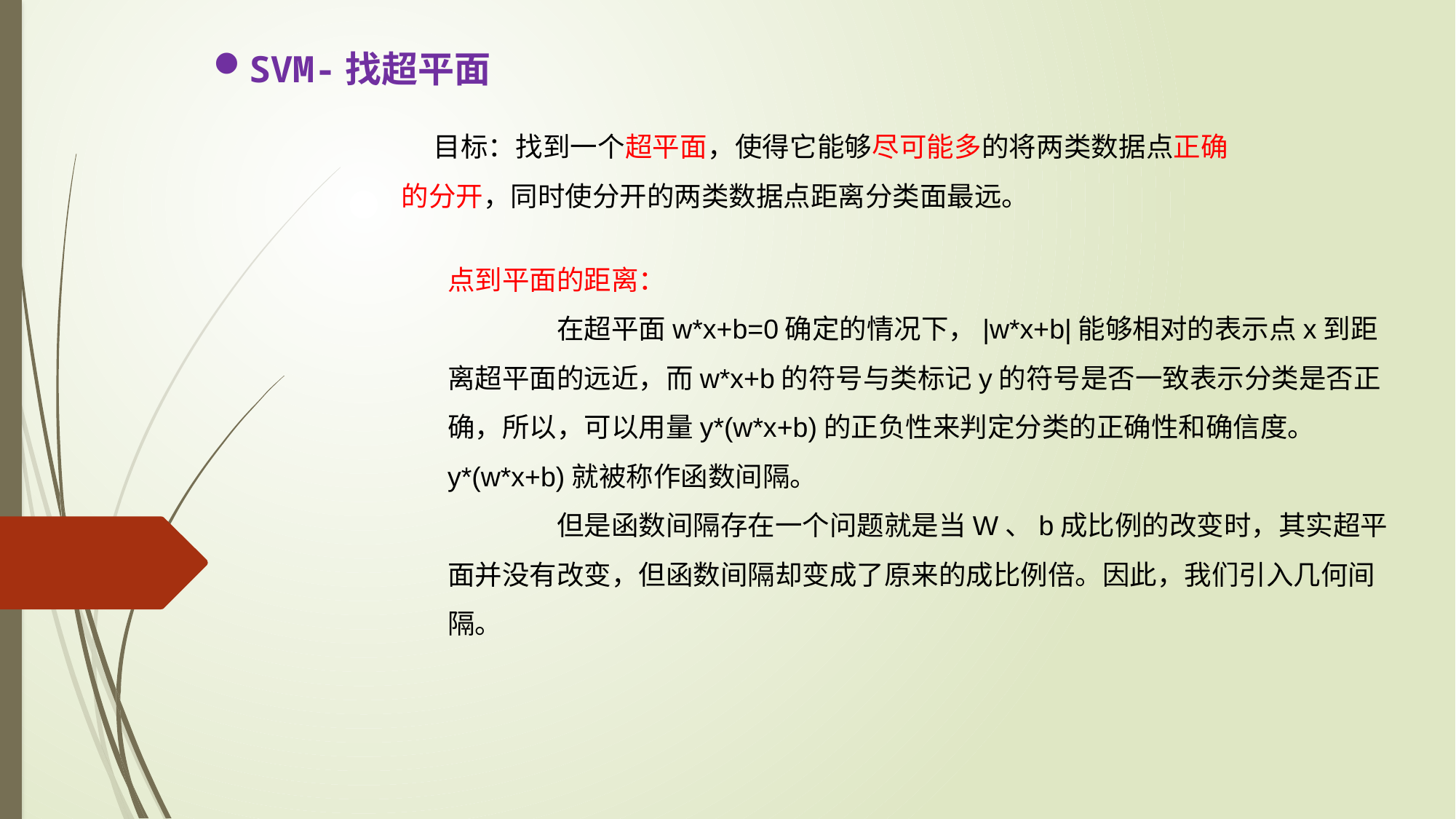

SVM-找超平面

目标：找到一个超平面，使得它能够尽可能多的将两类数据点正确的分开，同时使分开的两类数据点距离分类面最远。

点到平面的距离：
	在超平面w*x+b=0确定的情况下，|w*x+b|能够相对的表示点x到距离超平面的远近，而w*x+b的符号与类标记y的符号是否一致表示分类是否正确，所以，可以用量y*(w*x+b)的正负性来判定分类的正确性和确信度。 y*(w*x+b)就被称作函数间隔。
	但是函数间隔存在一个问题就是当W、b成比例的改变时，其实超平面并没有改变，但函数间隔却变成了原来的成比例倍。因此，我们引入几何间隔。